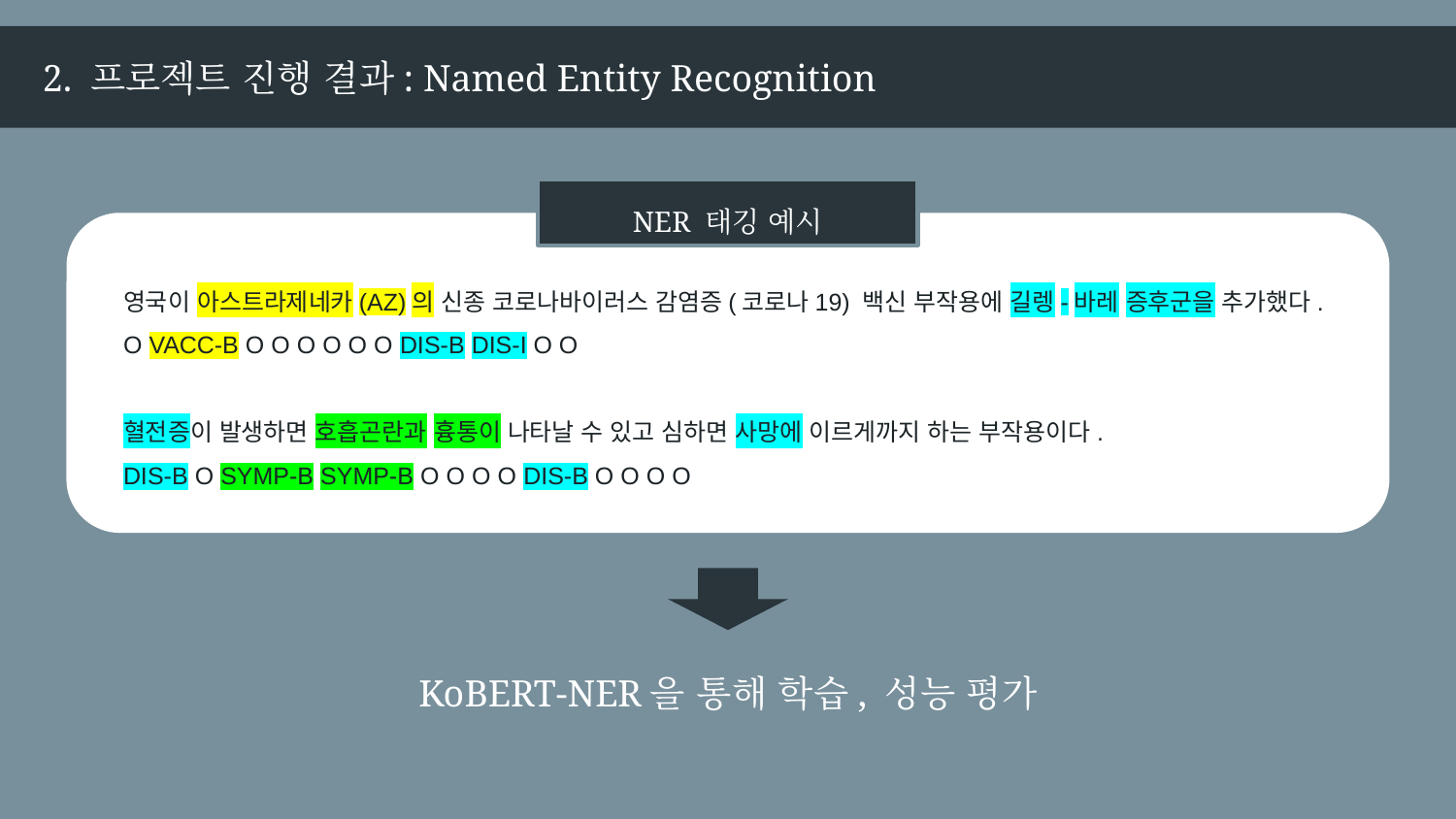

2. 프로젝트 진행 결과: Named Entity Recognition
NER 태깅 예시

영국이 아스트라제네카(AZ)의 신종 코로나바이러스 감염증(코로나19) 백신 부작용에 길렝-바레 증후군을 추가했다.
O VACC-B O O O O O O DIS-B DIS-I O O

혈전증이 발생하면 호흡곤란과 흉통이 나타날 수 있고 심하면 사망에 이르게까지 하는 부작용이다.
DIS-B O SYMP-B SYMP-B O O O O DIS-B O O O O

KoBERT-NER을 통해 학습, 성능 평가